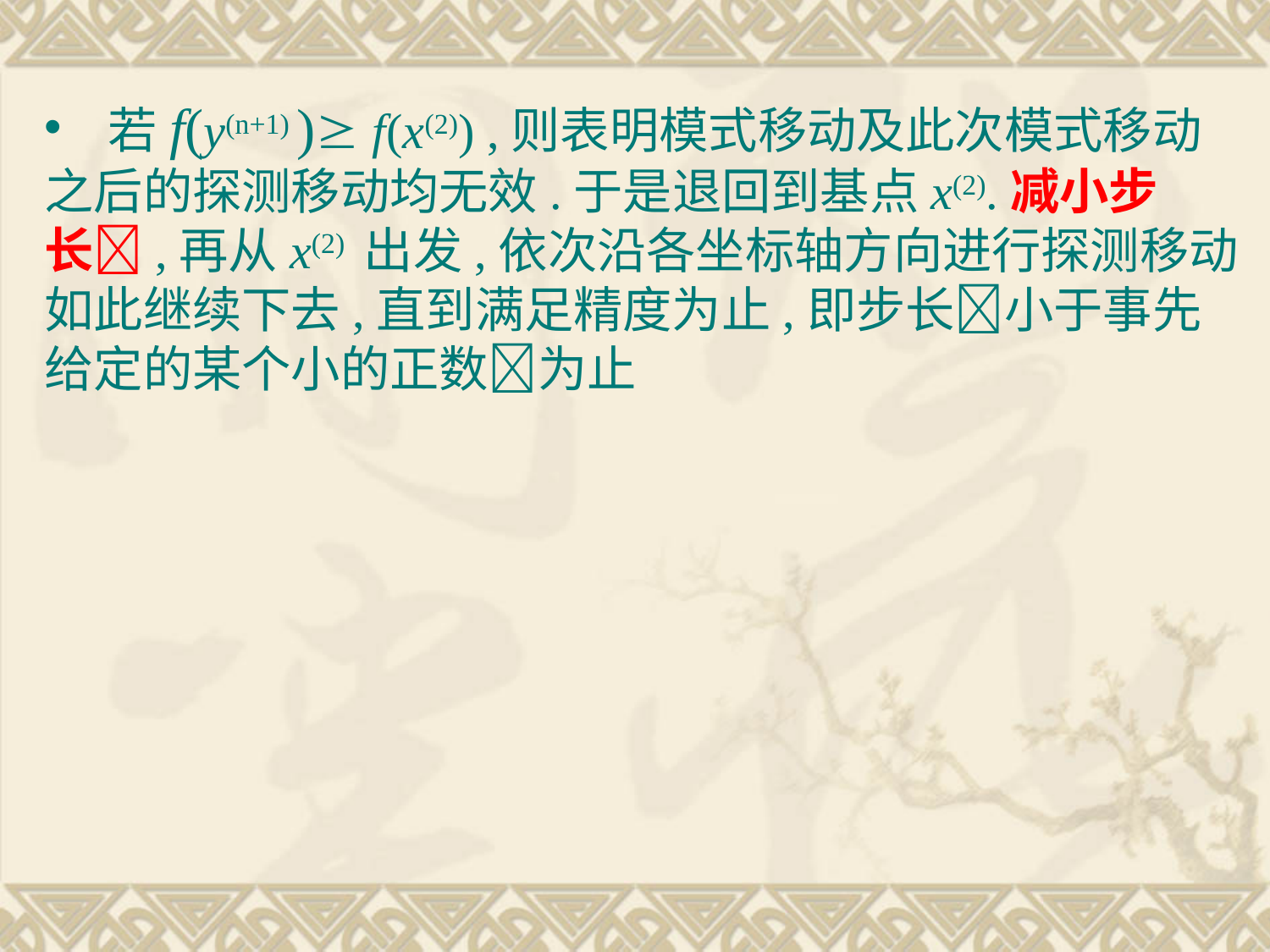

若f(y(n+1) )≥ f(x(2)) ,则表明模式移动及此次模式移动
之后的探测移动均无效.于是退回到基点x(2).减小步
长δ,再从x(2) 出发,依次沿各坐标轴方向进行探测移动
如此继续下去,直到满足精度为止,即步长δ小于事先
给定的某个小的正数ε为止